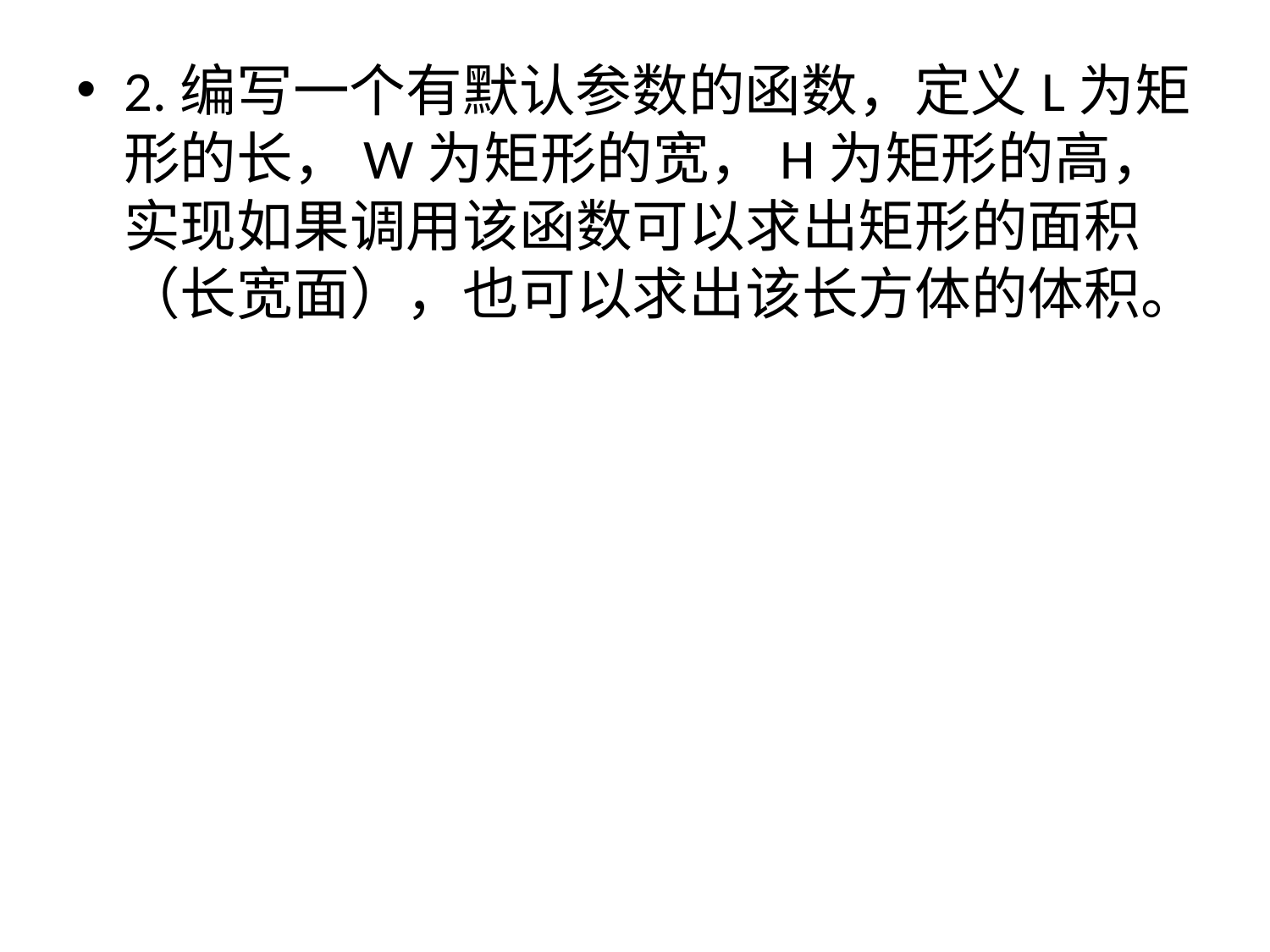

2.编写一个有默认参数的函数，定义L为矩形的长，W为矩形的宽，H为矩形的高，实现如果调用该函数可以求出矩形的面积（长宽面），也可以求出该长方体的体积。